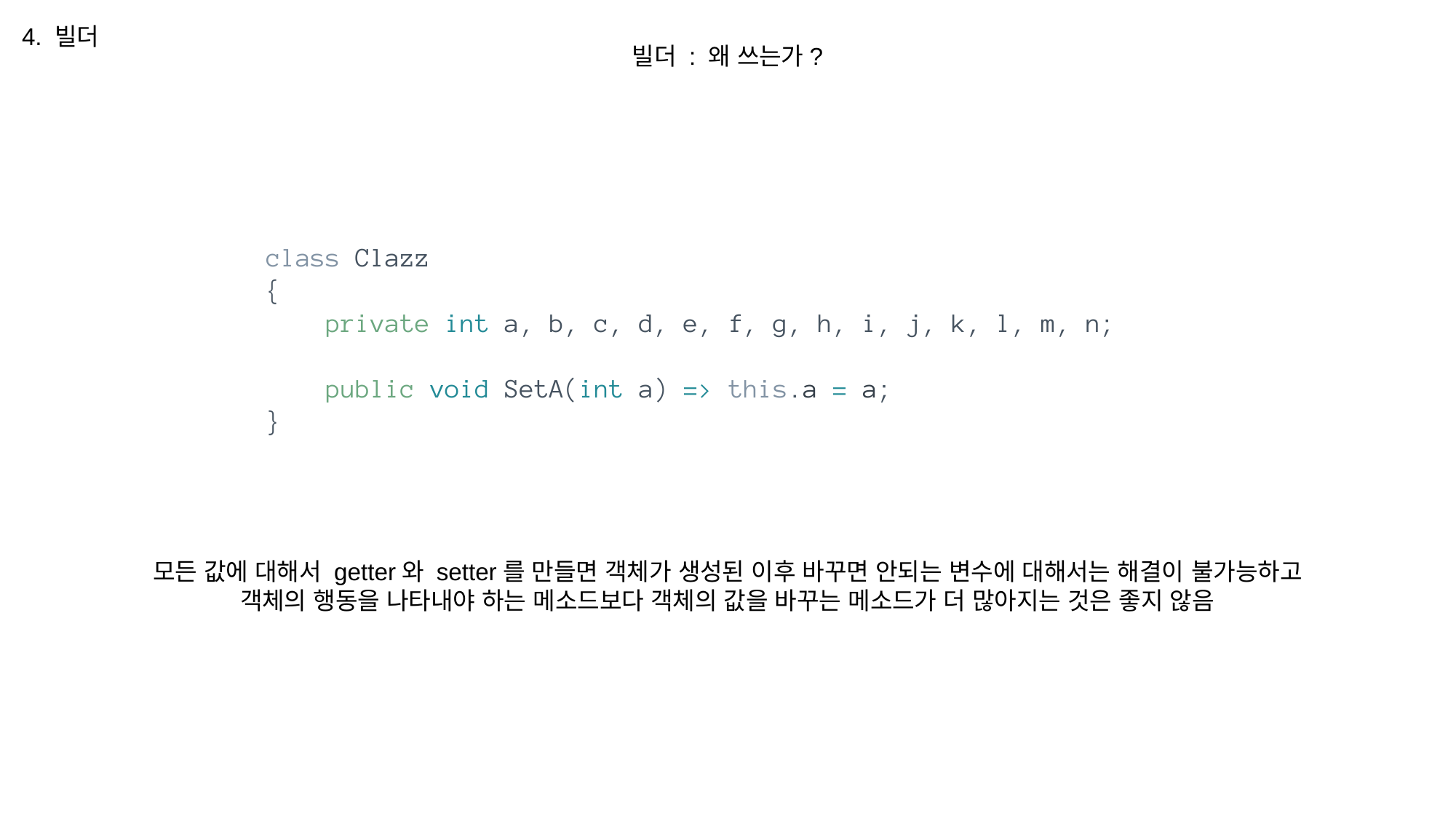

4. 빌더
빌더 : 왜 쓰는가?
class Clazz
{
    private int a, b, c, d, e, f, g, h, i, j, k, l, m, n;
    public void SetA(int a) => this.a = a;
}
모든 값에 대해서 getter와 setter를 만들면 객체가 생성된 이후 바꾸면 안되는 변수에 대해서는 해결이 불가능하고
객체의 행동을 나타내야 하는 메소드보다 객체의 값을 바꾸는 메소드가 더 많아지는 것은 좋지 않음